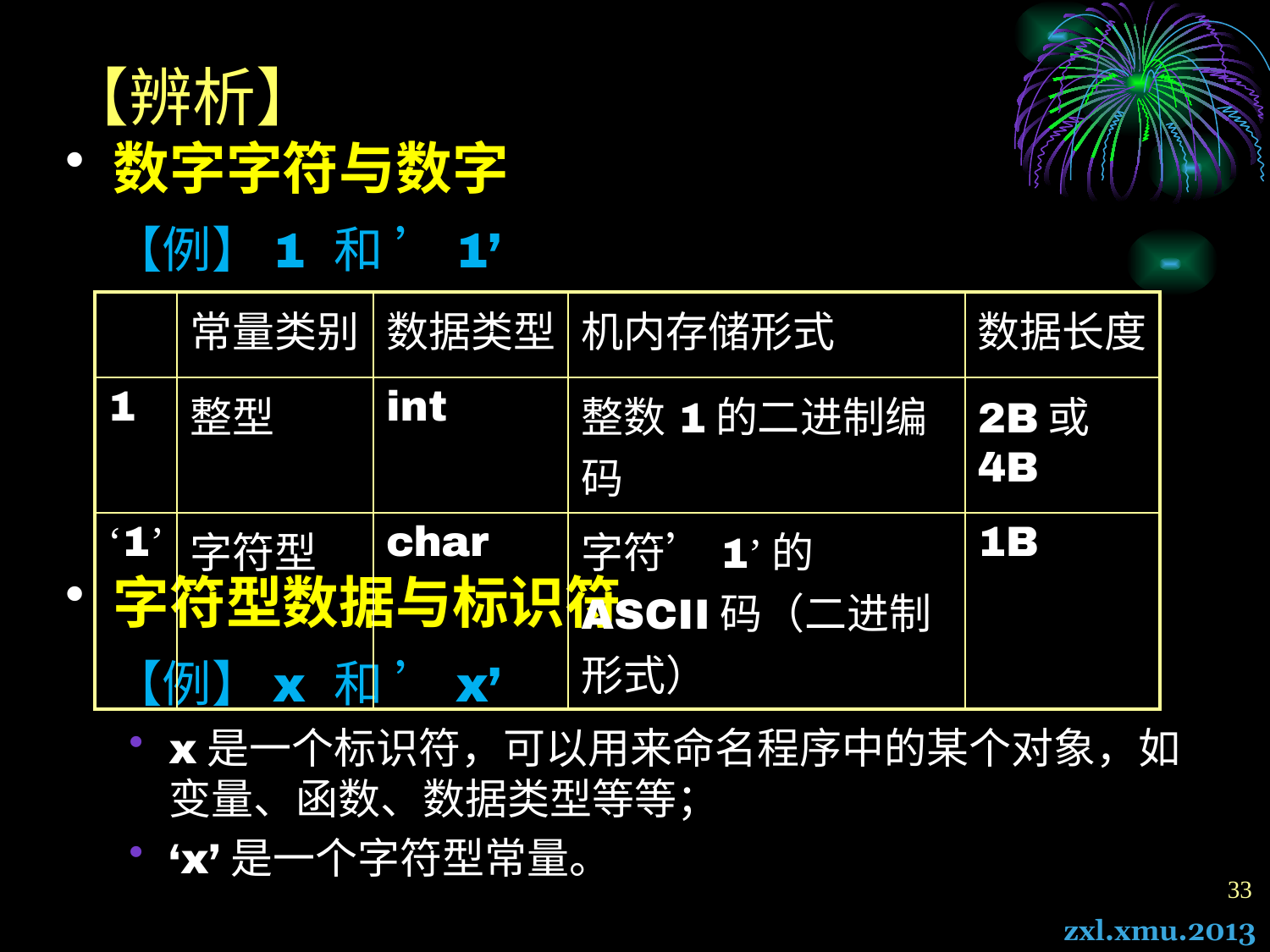

# 【辨析】
数字字符与数字
	【例】1 和 ’1’

字符型数据与标识符
	【例】x 和 ’x’
x是一个标识符，可以用来命名程序中的某个对象，如变量、函数、数据类型等等；
‘x’是一个字符型常量。
|  | 常量类别 | 数据类型 | 机内存储形式 | 数据长度 |
| --- | --- | --- | --- | --- |
| 1 | 整型 | int | 整数1的二进制编码 | 2B或4B |
| ‘1’ | 字符型 | char | 字符’1’的ASCII码（二进制形式） | 1B |
33